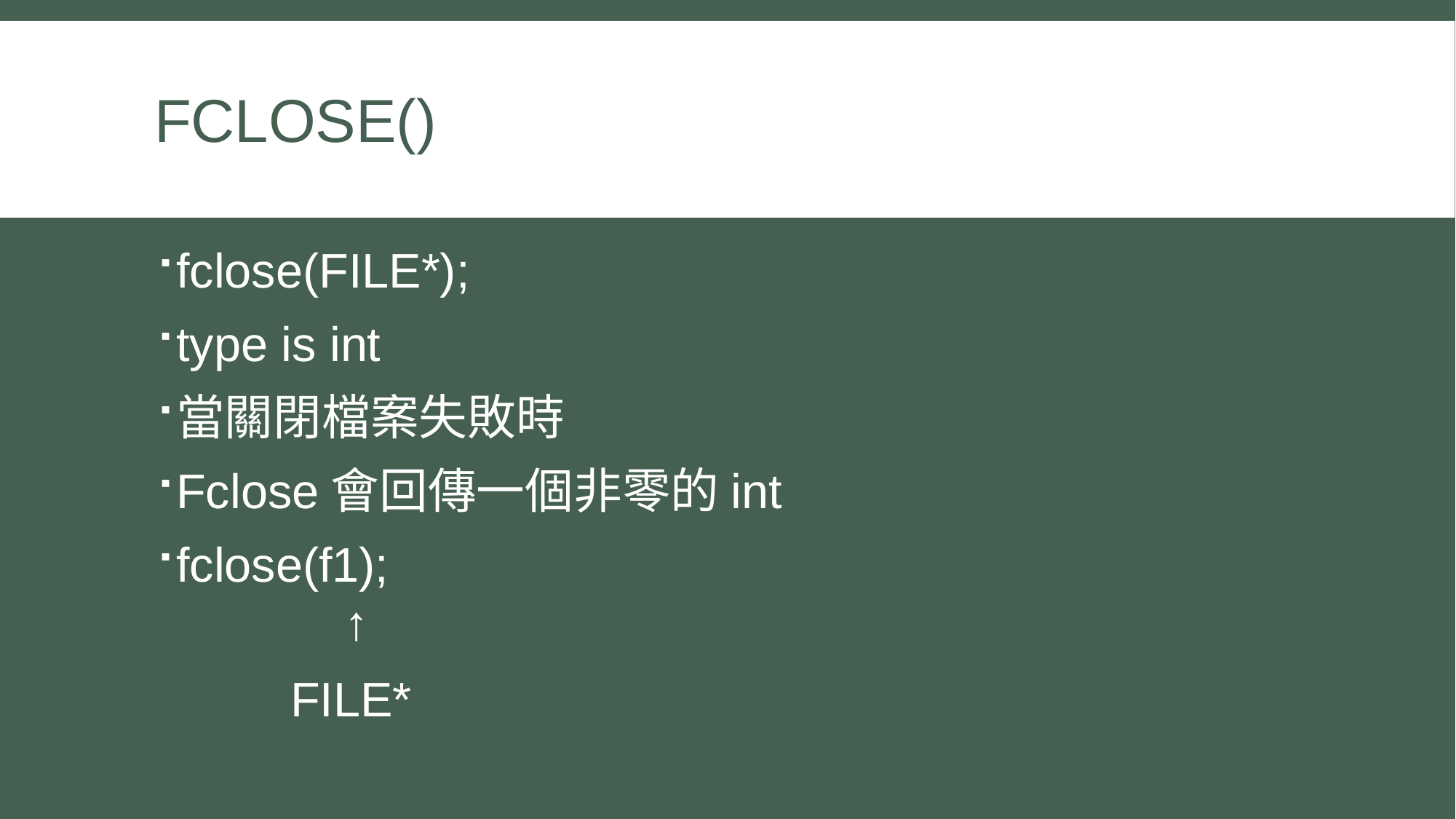

# FCLOSE()
fclose(FILE*);
type is int
當關閉檔案失敗時
Fclose會回傳一個非零的int
fclose(f1);
	    ↑
	  FILE*